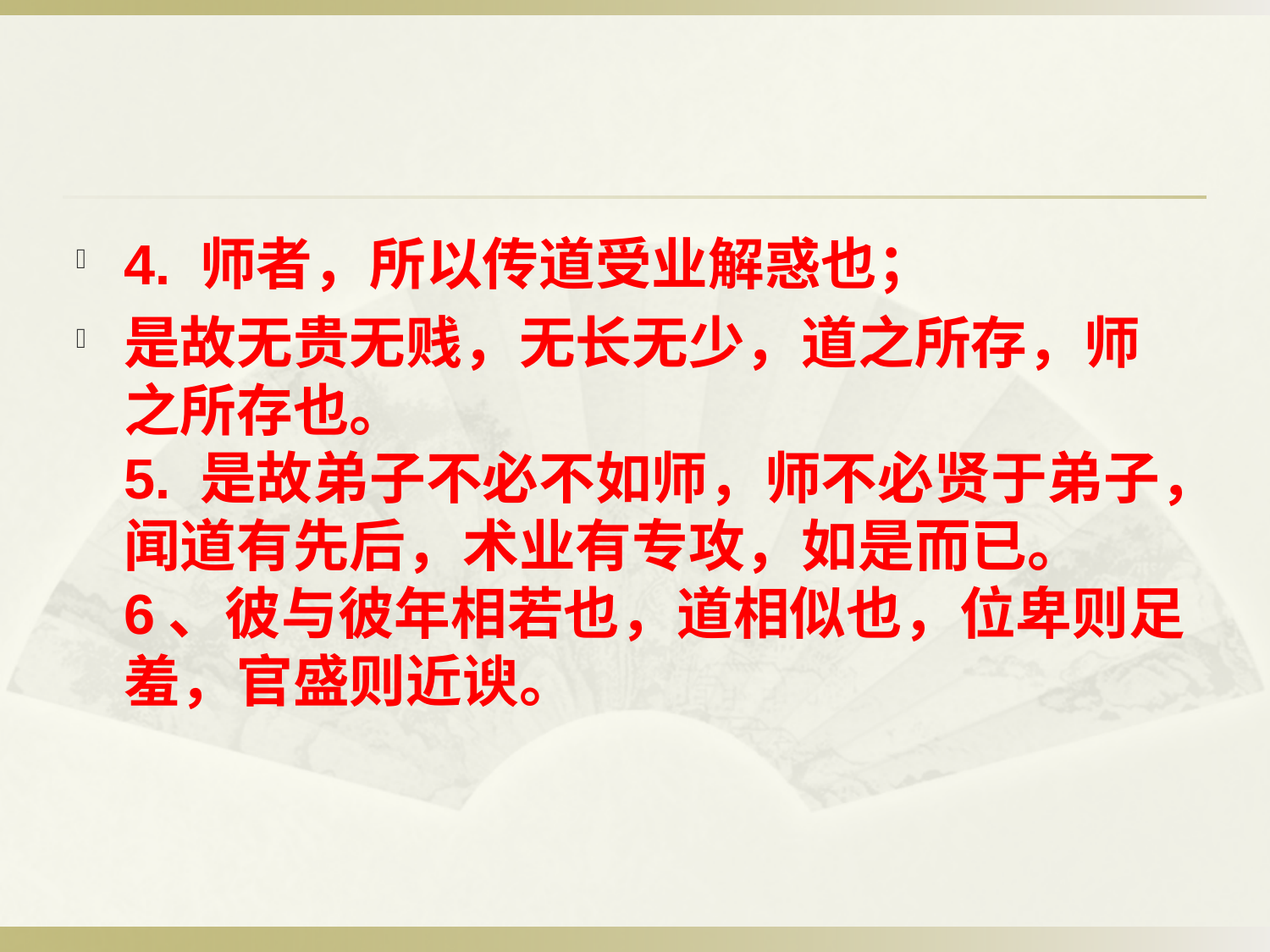

#
4. 师者，所以传道受业解惑也；
是故无贵无贱，无长无少，道之所存，师之所存也。
5. 是故弟子不必不如师，师不必贤于弟子，闻道有先后，术业有专攻，如是而已。
6、彼与彼年相若也，道相似也，位卑则足羞，官盛则近谀。